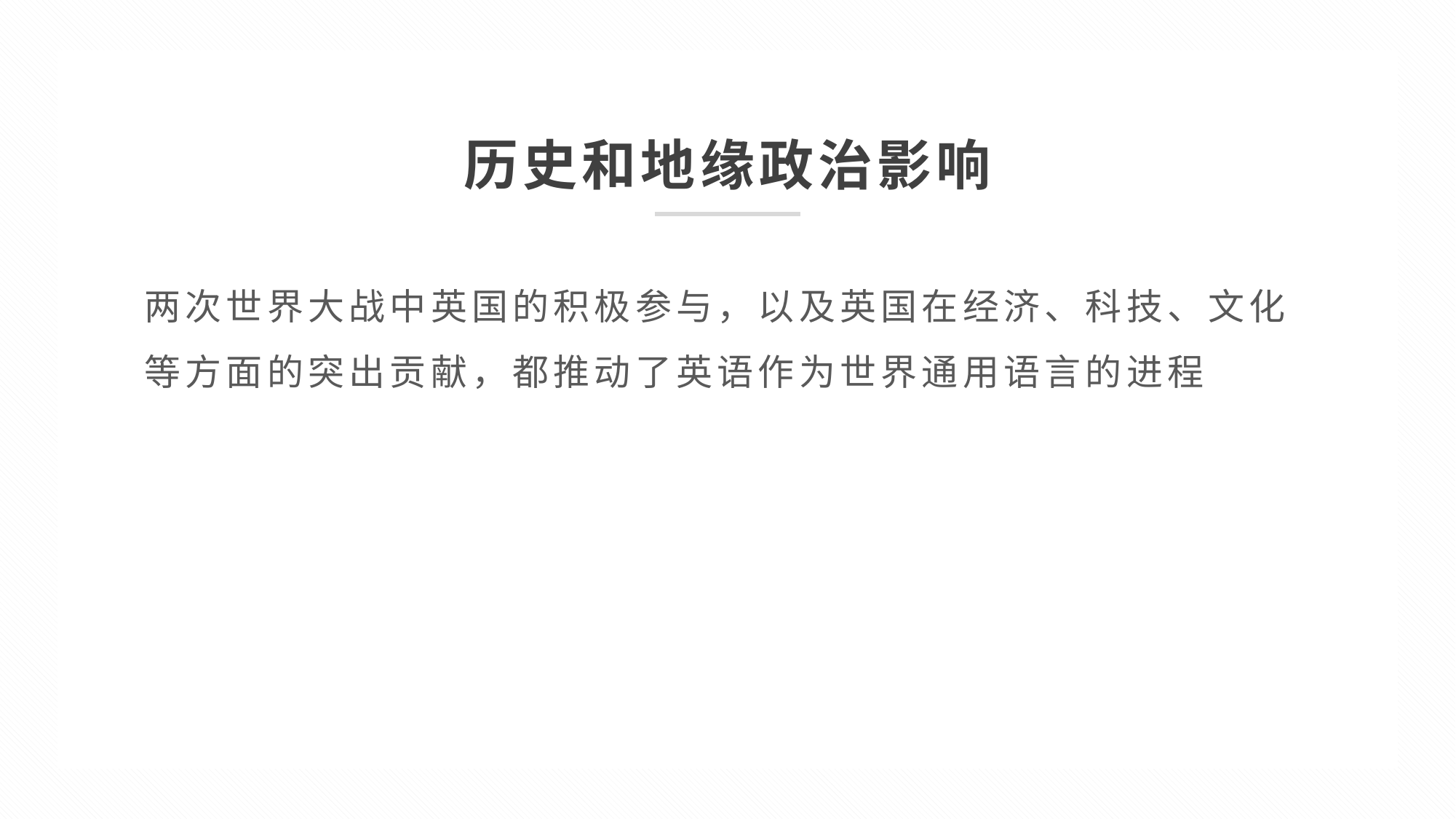

历史和地缘政治影响
两次世界大战中英国的积极参与，以及英国在经济、科技、文化等方面的突出贡献，都推动了英语作为世界通用语言的进程